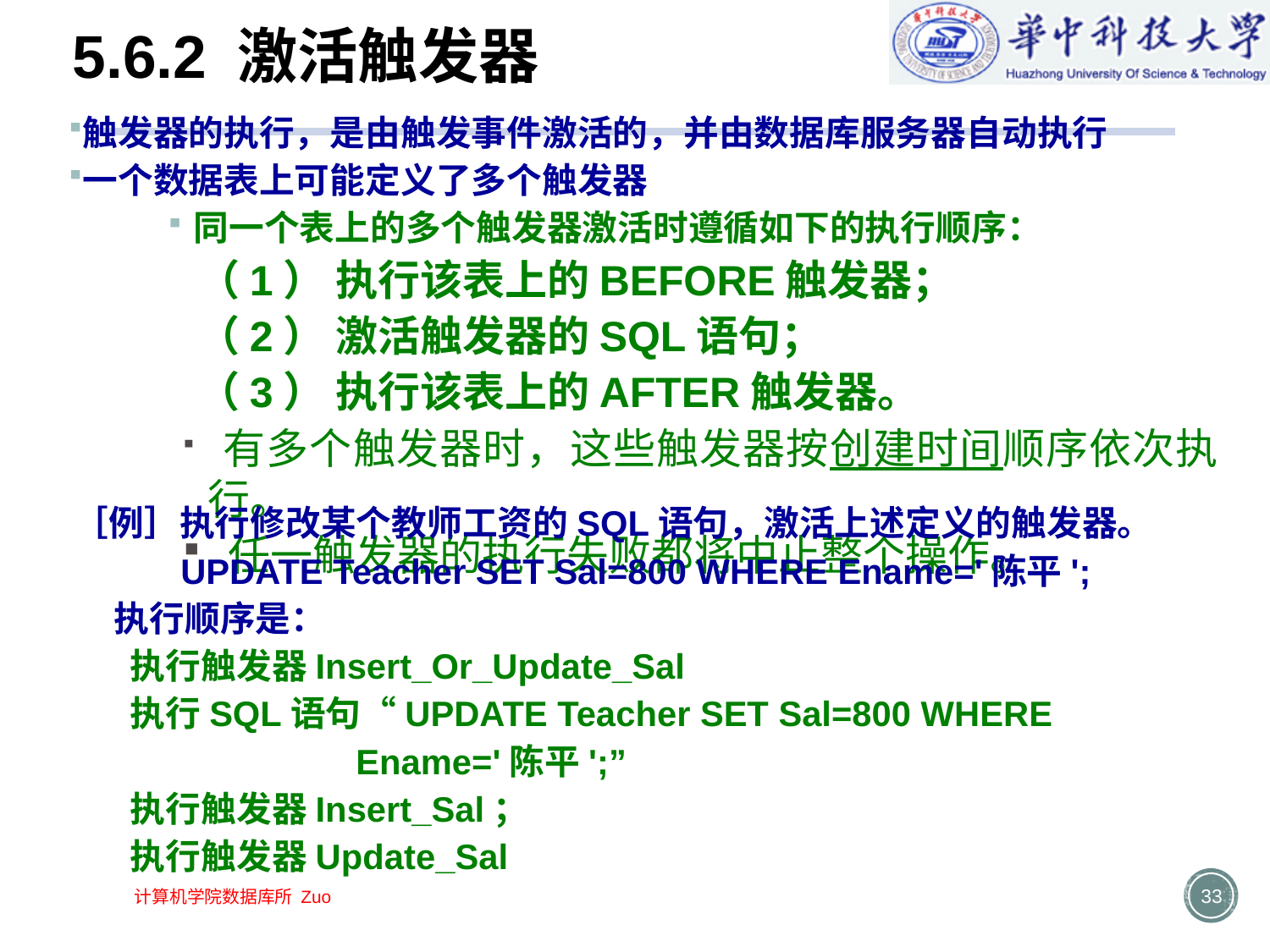

# 5.6.2 激活触发器
触发器的执行，是由触发事件激活的，并由数据库服务器自动执行
一个数据表上可能定义了多个触发器
同一个表上的多个触发器激活时遵循如下的执行顺序：
  （1） 执行该表上的BEFORE触发器；
  （2） 激活触发器的SQL语句；
  （3） 执行该表上的AFTER触发器。
 有多个触发器时，这些触发器按创建时间顺序依次执行。
 任一触发器的执行失败都将中止整个操作。

［例］执行修改某个教师工资的SQL语句，激活上述定义的触发器。
           UPDATE Teacher SET Sal=800 WHERE Ename='陈平';
    执行顺序是：
      执行触发器Insert_Or_Update_Sal
      执行SQL语句“UPDATE Teacher SET Sal=800 WHERE
                             Ename='陈平';”
      执行触发器Insert_Sal；
      执行触发器Update_Sal
33